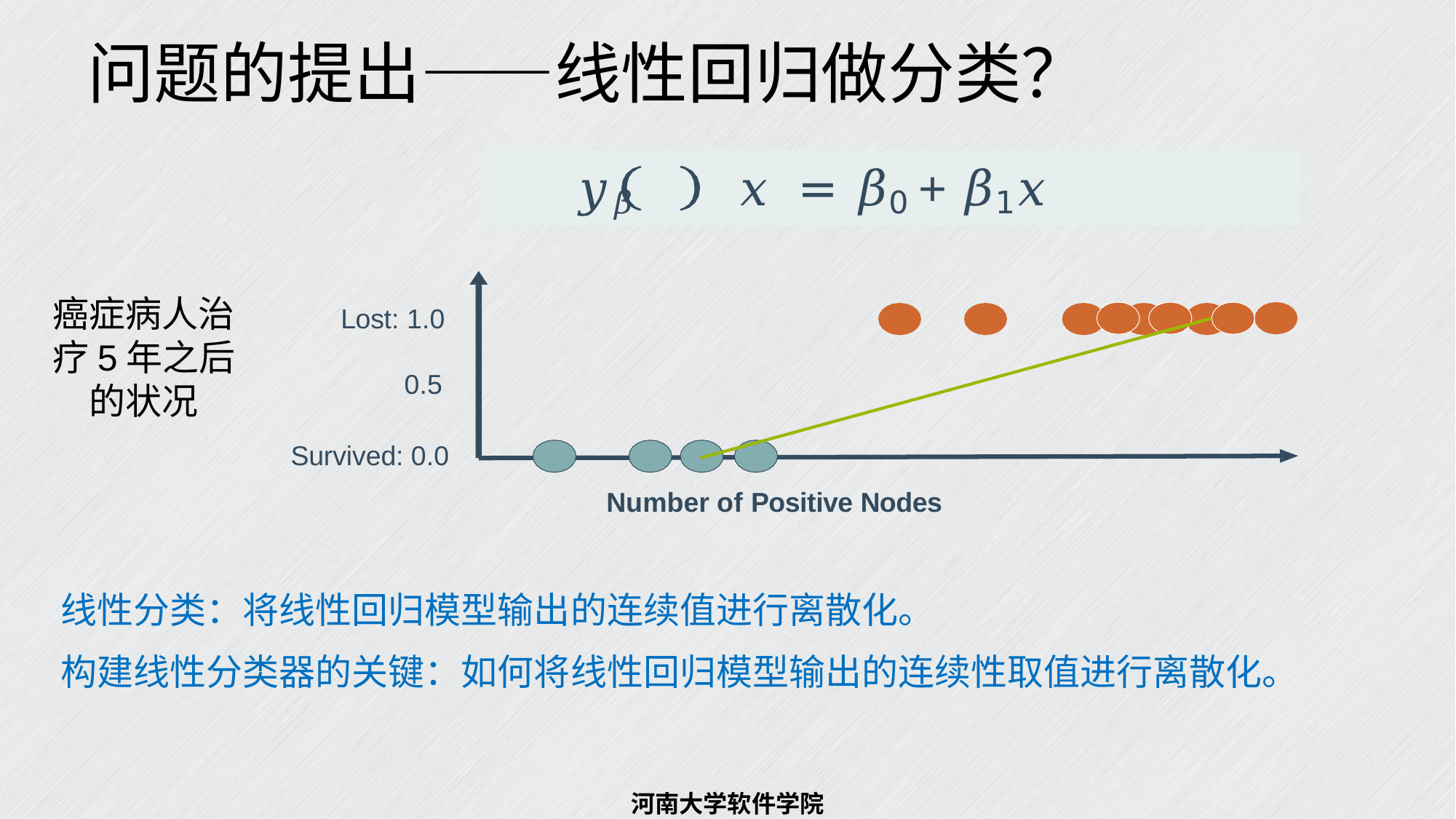

# 问题的提出——线性回归做分类？

𝑦𝛽	𝑥	= 𝛽0 + 𝛽1𝑥

癌症病人治疗5年之后的状况
Lost: 1.0

0.5
Survived: 0.0
Number of Positive Nodes

线性分类：将线性回归模型输出的连续值进行离散化。
构建线性分类器的关键：如何将线性回归模型输出的连续性取值进行离散化。